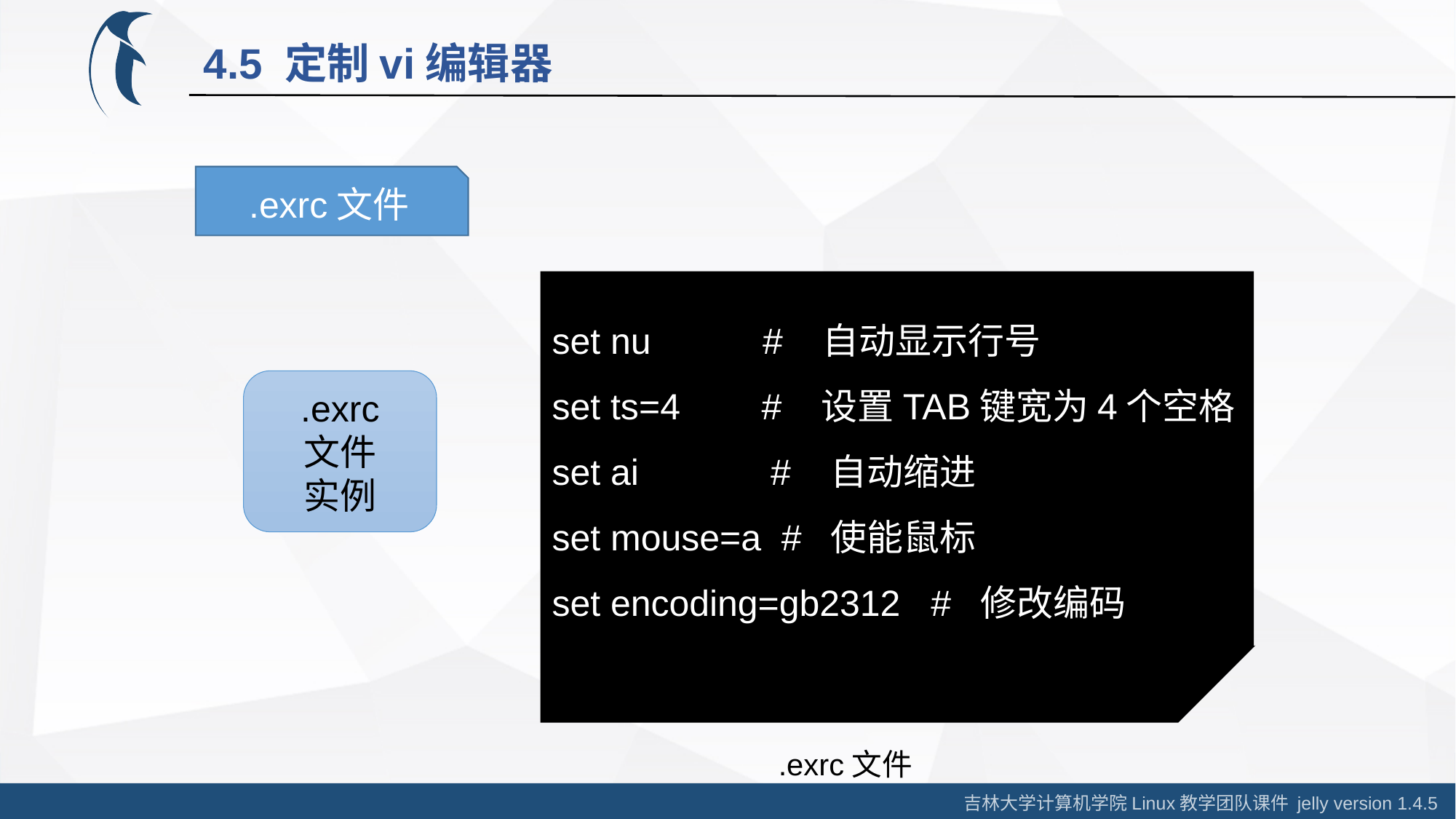

4.5 定制vi编辑器
.exrc文件

set nu           #   自动显示行号
set ts=4        #   设置TAB键宽为4个空格
set ai             #   自动缩进
set mouse=a  #  使能鼠标
set encoding=gb2312   #  修改编码

.exrc
文件
实例
.exrc文件